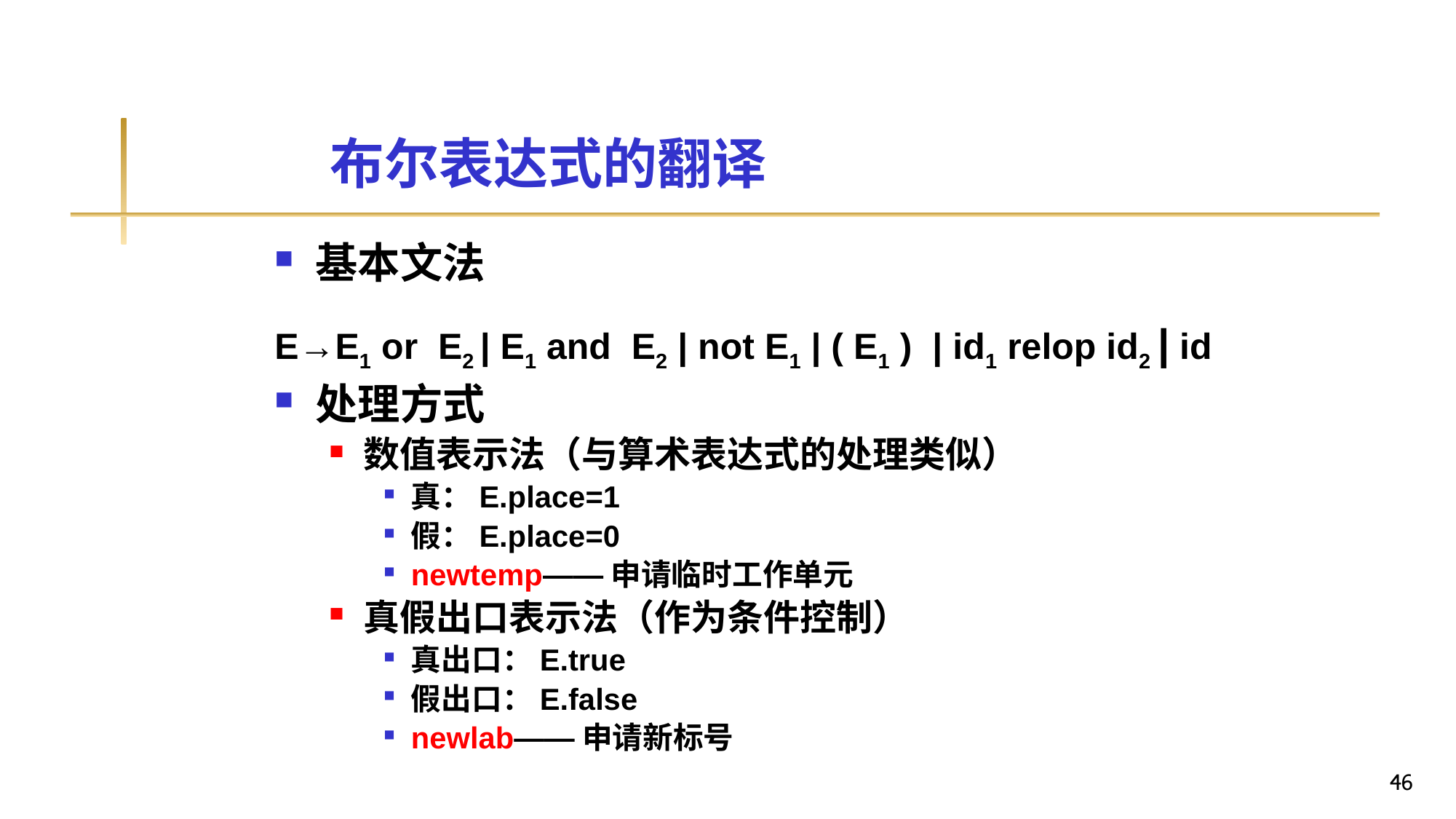

# 布尔表达式的翻译
基本文法
E→E1 or  E2 | E1 and  E2 | not E1 | ( E1 )  | id1 relop id2 | id
处理方式
数值表示法（与算术表达式的处理类似）
真：E.place=1
假：E.place=0
newtemp——申请临时工作单元
真假出口表示法（作为条件控制）
真出口：E.true
假出口：E.false
newlab——申请新标号
46